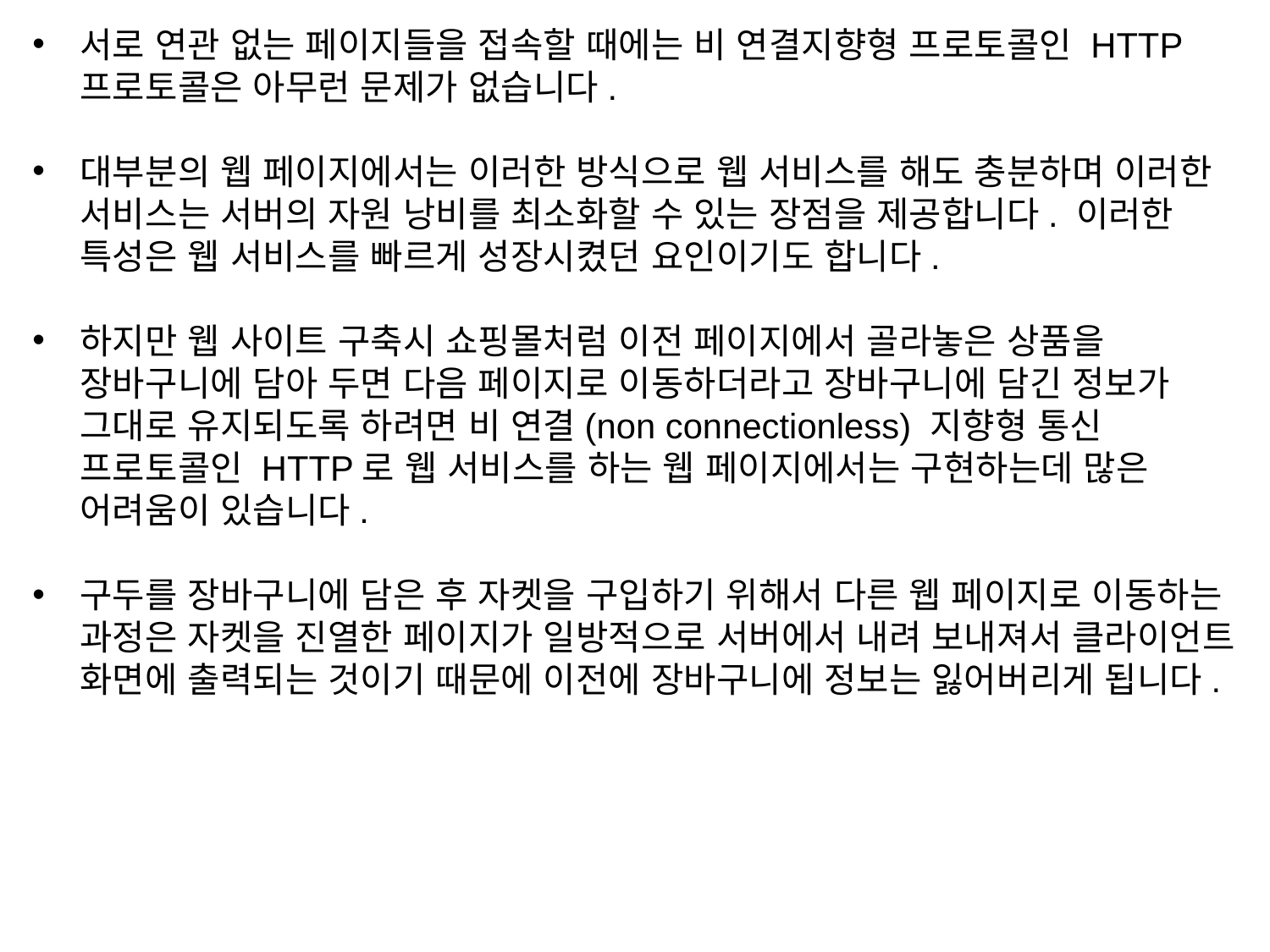

서로 연관 없는 페이지들을 접속할 때에는 비 연결지향형 프로토콜인 HTTP 프로토콜은 아무런 문제가 없습니다.

대부분의 웹 페이지에서는 이러한 방식으로 웹 서비스를 해도 충분하며 이러한 서비스는 서버의 자원 낭비를 최소화할 수 있는 장점을 제공합니다. 이러한 특성은 웹 서비스를 빠르게 성장시켰던 요인이기도 합니다.

하지만 웹 사이트 구축시 쇼핑몰처럼 이전 페이지에서 골라놓은 상품을 장바구니에 담아 두면 다음 페이지로 이동하더라고 장바구니에 담긴 정보가 그대로 유지되도록 하려면 비 연결(non connectionless) 지향형 통신 프로토콜인 HTTP로 웹 서비스를 하는 웹 페이지에서는 구현하는데 많은 어려움이 있습니다.

구두를 장바구니에 담은 후 자켓을 구입하기 위해서 다른 웹 페이지로 이동하는 과정은 자켓을 진열한 페이지가 일방적으로 서버에서 내려 보내져서 클라이언트 화면에 출력되는 것이기 때문에 이전에 장바구니에 정보는 잃어버리게 됩니다.